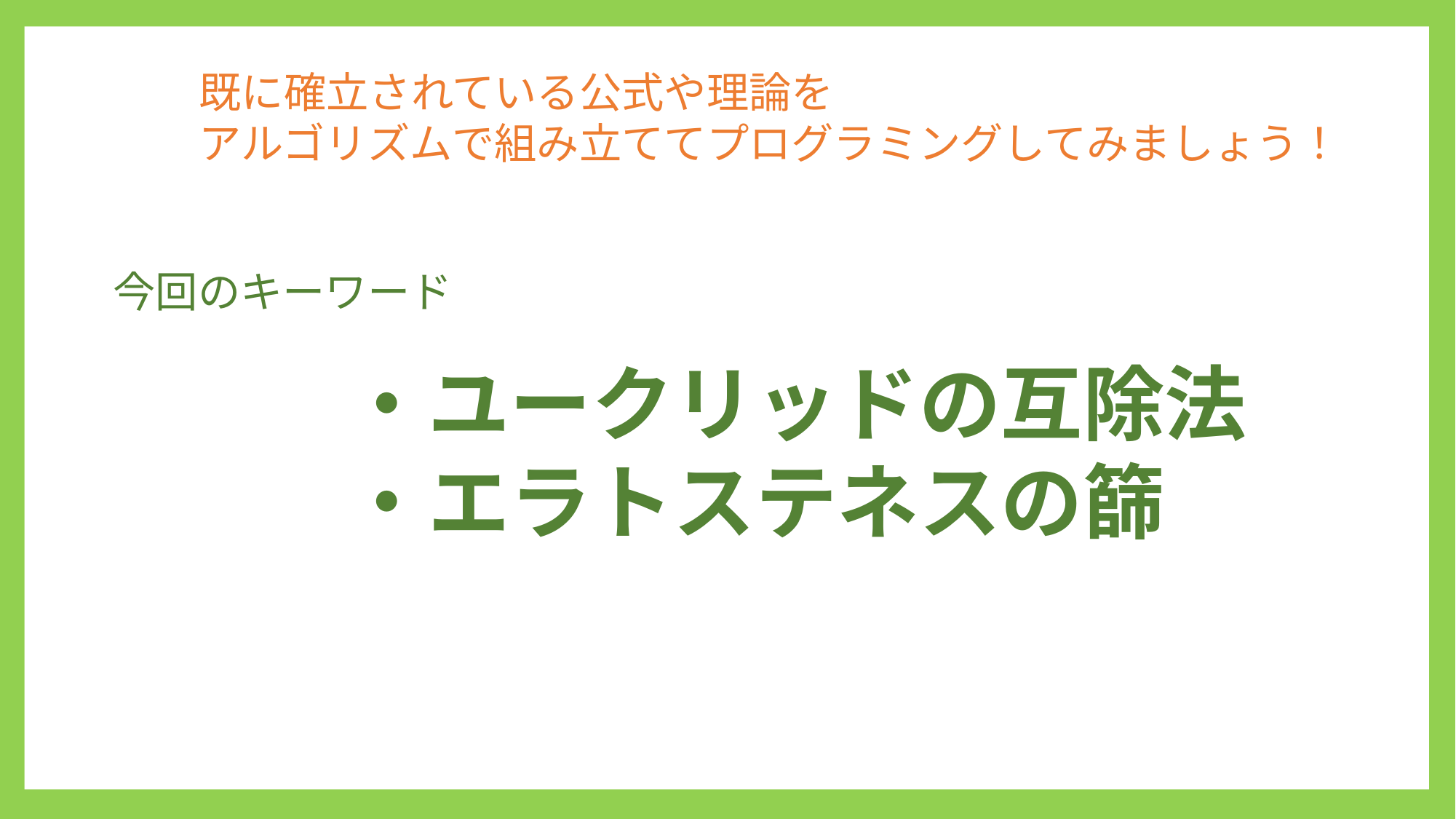

既に確立されている公式や理論を
アルゴリズムで組み立ててプログラミングしてみましょう！
今回のキーワード
・ユークリッドの互除法
・エラトステネスの篩